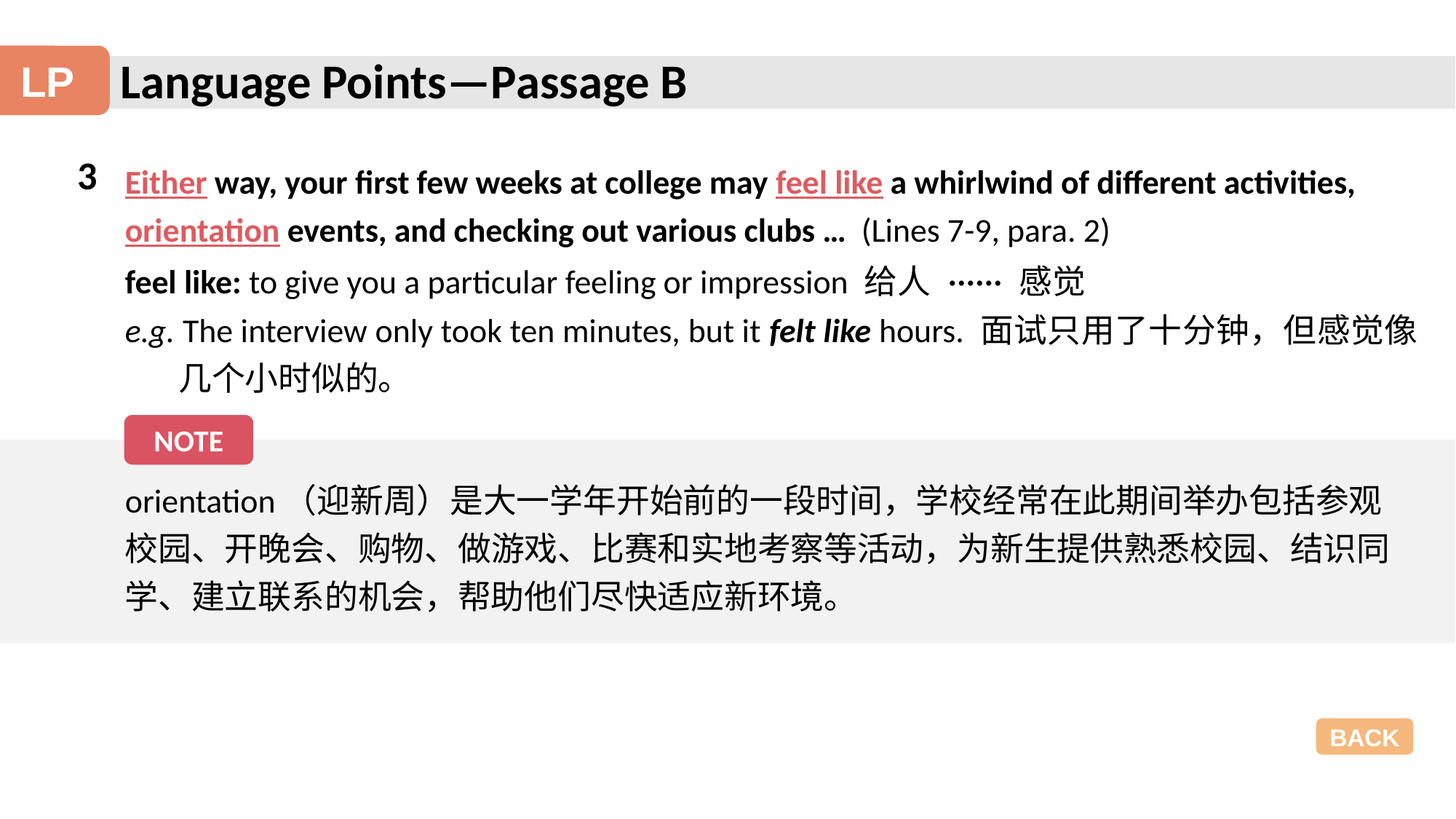

Language Points—Passage B
LP

3
Either way, your first few weeks at college may feel like a whirlwind of different activities,
orientation events, and checking out various clubs …  (Lines 7-9, para. 2)
feel like: to give you a particular feeling or impression 给人 ······ 感觉
e.g. The interview only took ten minutes, but it felt like hours. 面试只用了十分钟，但感觉像几个小时似的。
NOTE

orientation（迎新周）是大一学年开始前的一段时间，学校经常在此期间举办包括参观校园、开晚会、购物、做游戏、比赛和实地考察等活动，为新生提供熟悉校园、结识同学、建立联系的机会，帮助他们尽快适应新环境。
BACK